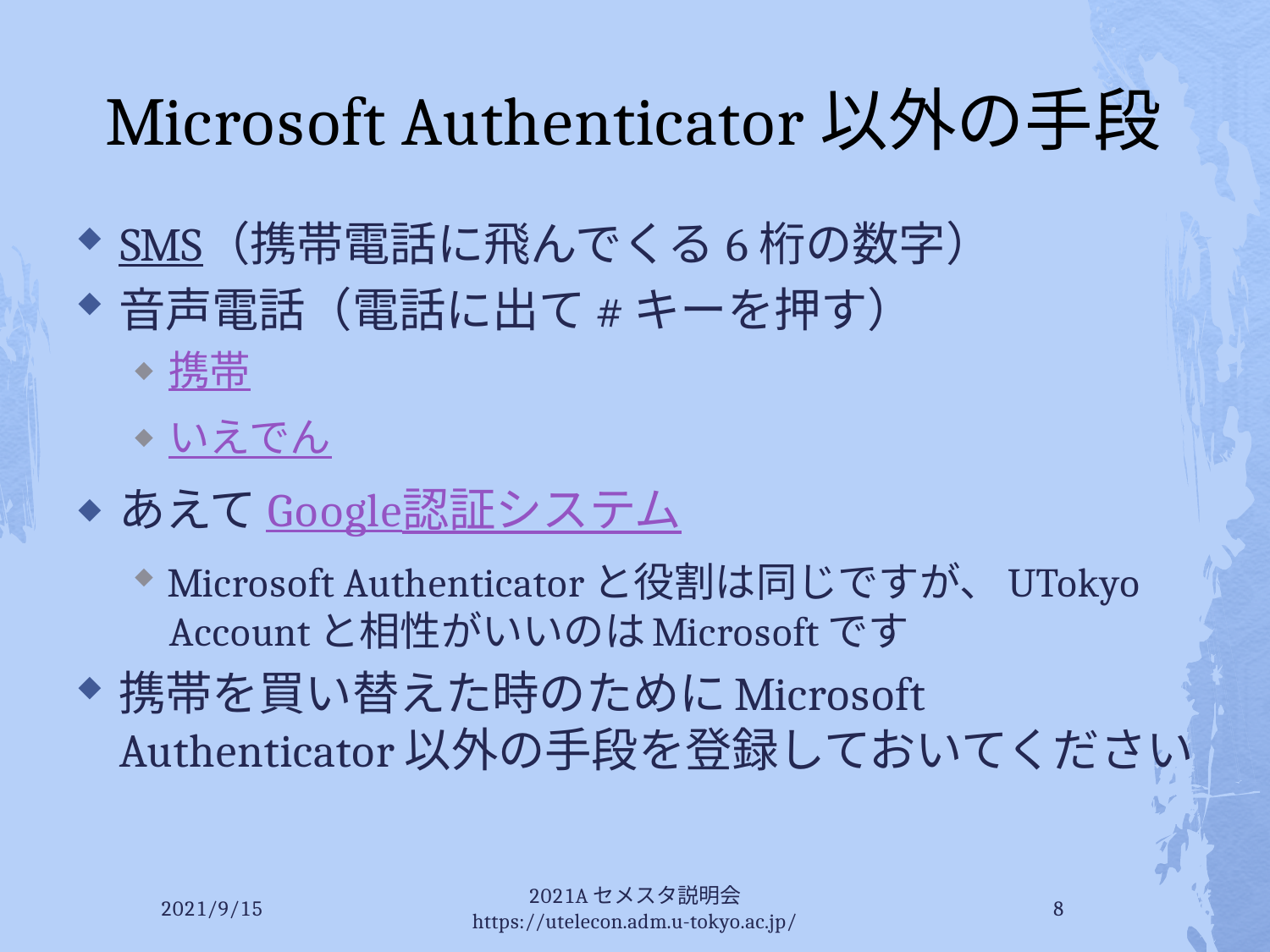

# Microsoft Authenticator以外の手段
SMS（携帯電話に飛んでくる6桁の数字）
音声電話（電話に出て#キーを押す）
携帯
いえでん
あえてGoogle認証システム
Microsoft Authenticatorと役割は同じですが、UTokyo Accountと相性がいいのはMicrosoftです
携帯を買い替えた時のためにMicrosoft Authenticator以外の手段を登録しておいてください
2021/9/15
2021Aセメスタ説明会 https://utelecon.adm.u-tokyo.ac.jp/
8